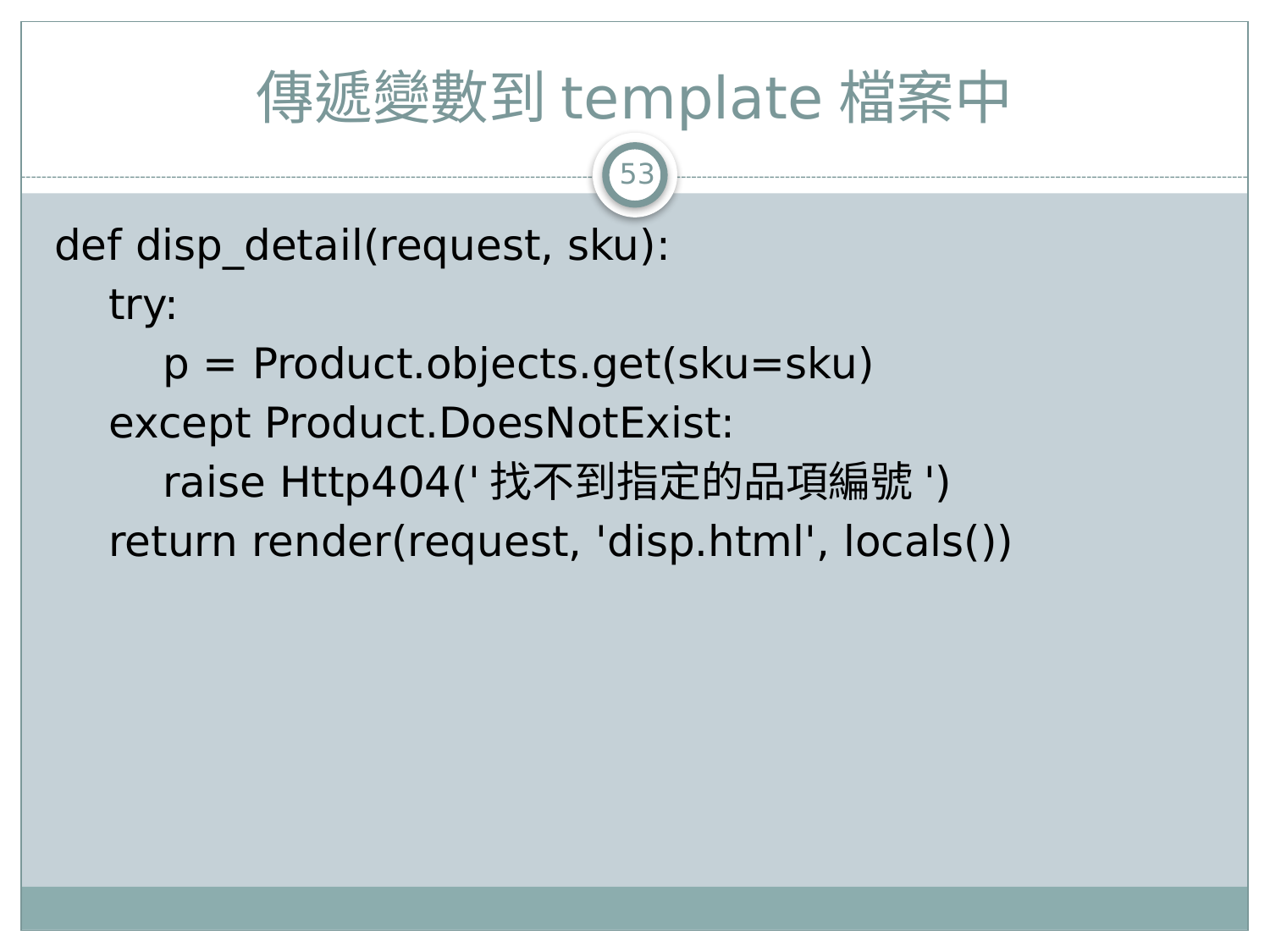

# 傳遞變數到template檔案中
53
def disp_detail(request, sku):
    try:
        p = Product.objects.get(sku=sku)
    except Product.DoesNotExist:
        raise Http404('找不到指定的品項編號')
    return render(request, 'disp.html', locals())